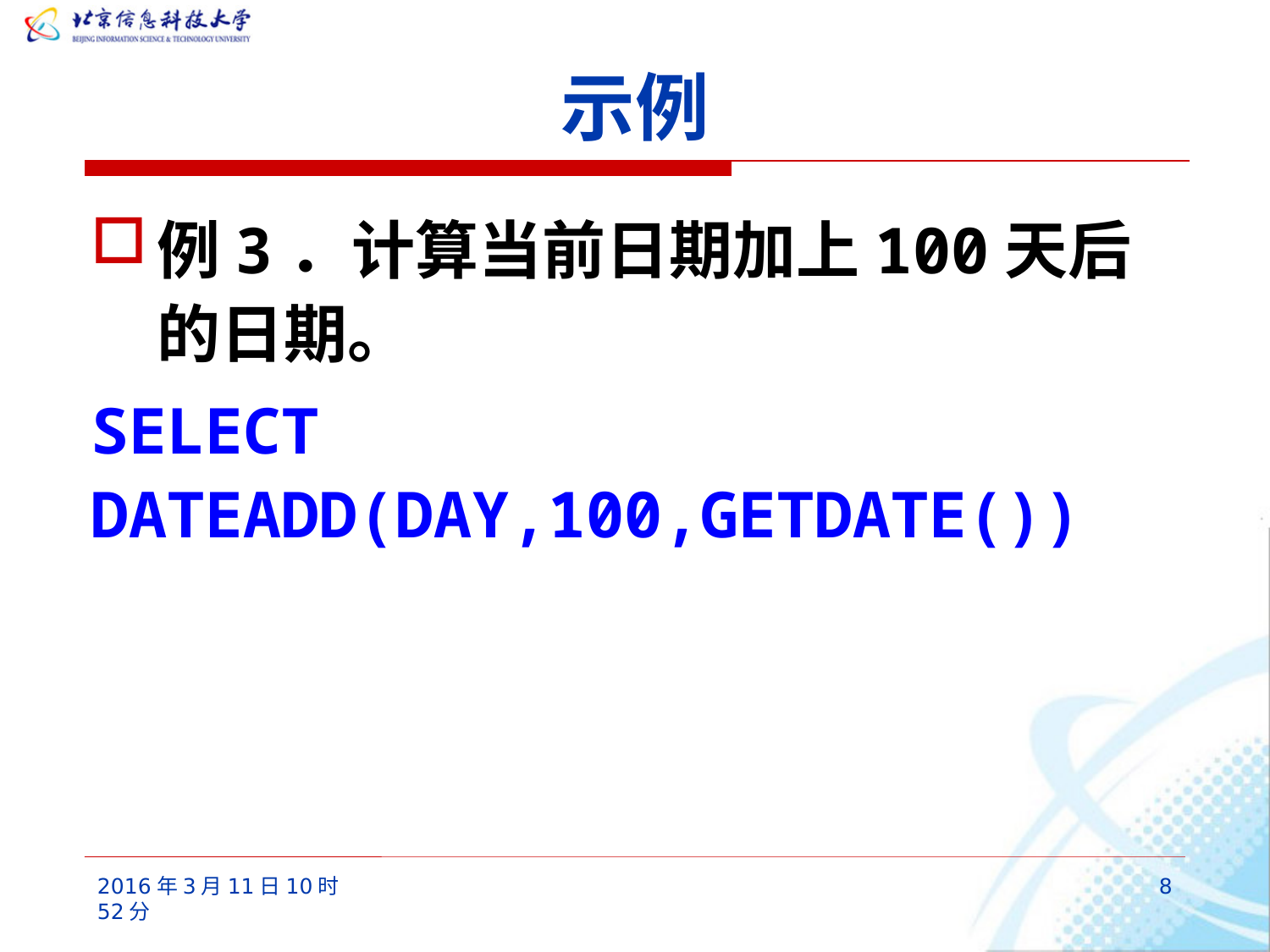

# 示例
例3．计算当前日期加上100天后的日期。
SELECT DATEADD(DAY,100,GETDATE())
2016年3月11日10时52分
8